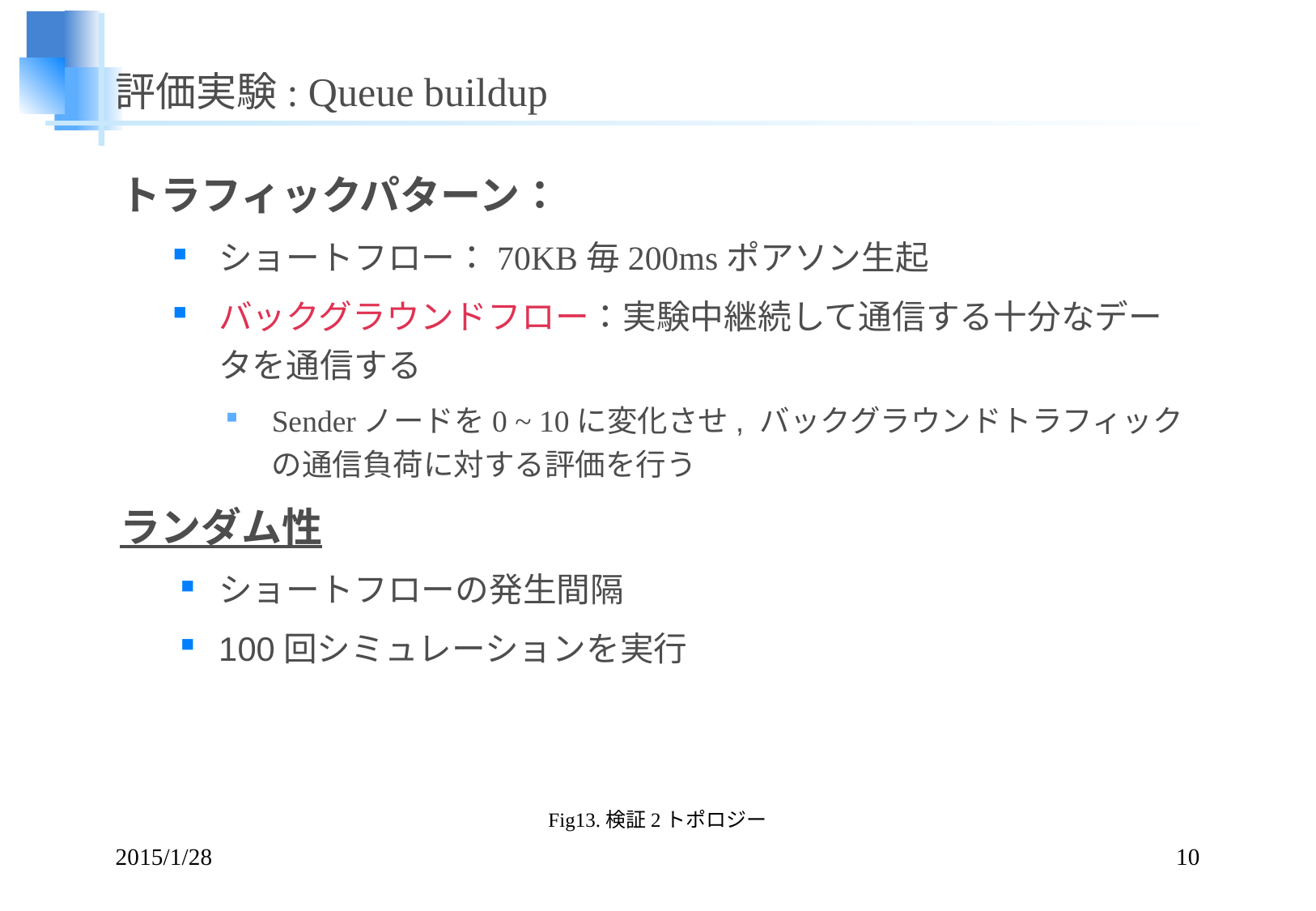

# 評価実験: Queue buildup
トラフィックパターン：
ショートフロー：70KB毎200msポアソン生起
バックグラウンドフロー：実験中継続して通信する十分なデータを通信する
Senderノードを0 ~ 10に変化させ, バックグラウンドトラフィックの通信負荷に対する評価を行う
ランダム性
ショートフローの発生間隔
100回シミュレーションを実行
Fig13.検証2トポロジー
2015/1/28
10